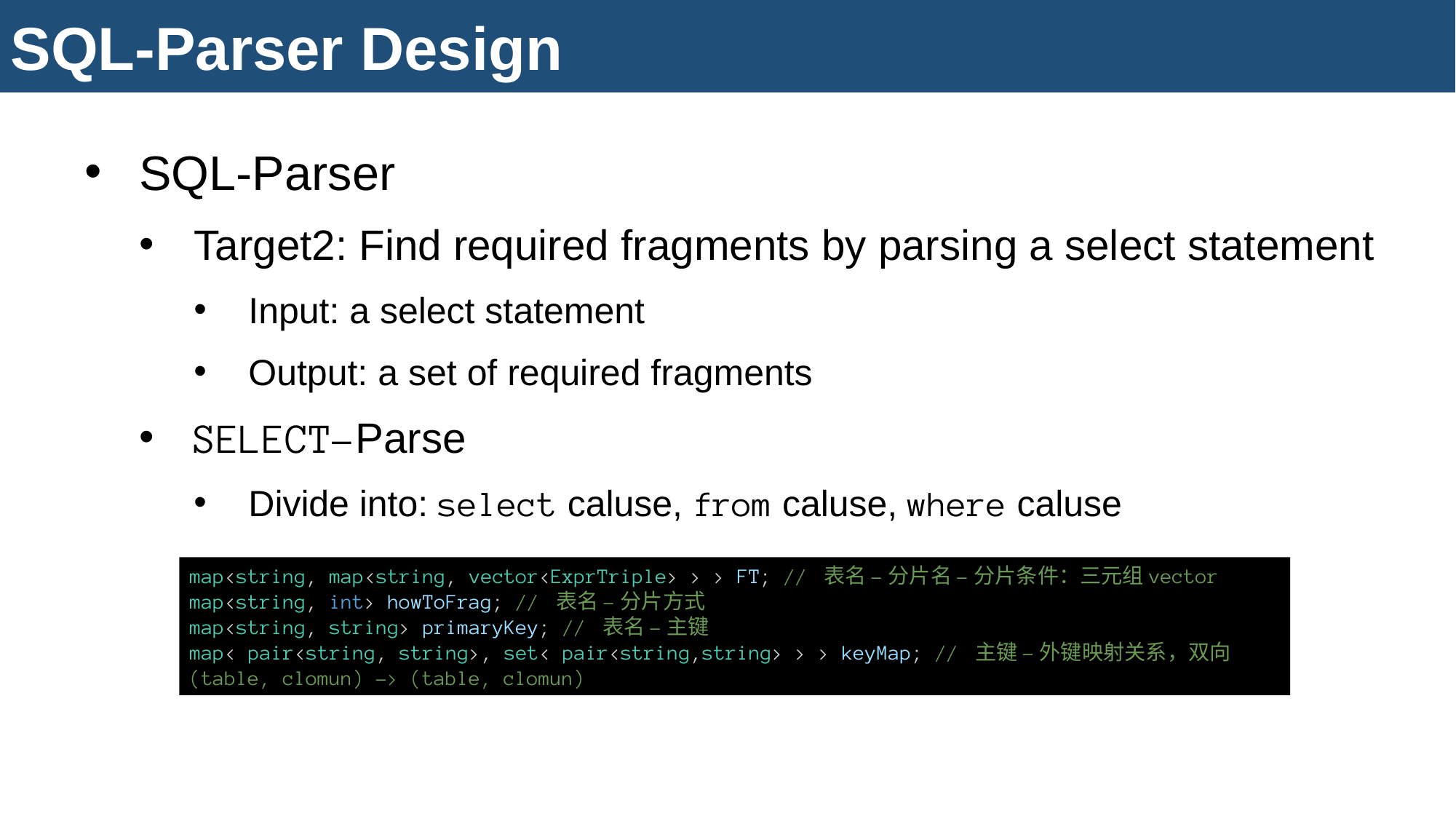

SQL-Parser Design
SQL-Parser
Target2: Find required fragments by parsing a select statement
Input: a select statement
Output: a set of required fragments
SELECT-Parse
Divide into: select caluse, from caluse, where caluse

map<string, map<string, vector<ExprTriple> > > FT; // 表名-分片名-分片条件：三元组vector
map<string, int> howToFrag; // 表名-分片方式
map<string, string> primaryKey; // 表名-主键
map< pair<string, string>, set< pair<string,string> > > keyMap; // 主键-外键映射关系，双向 (table, clomun) -> (table, clomun)